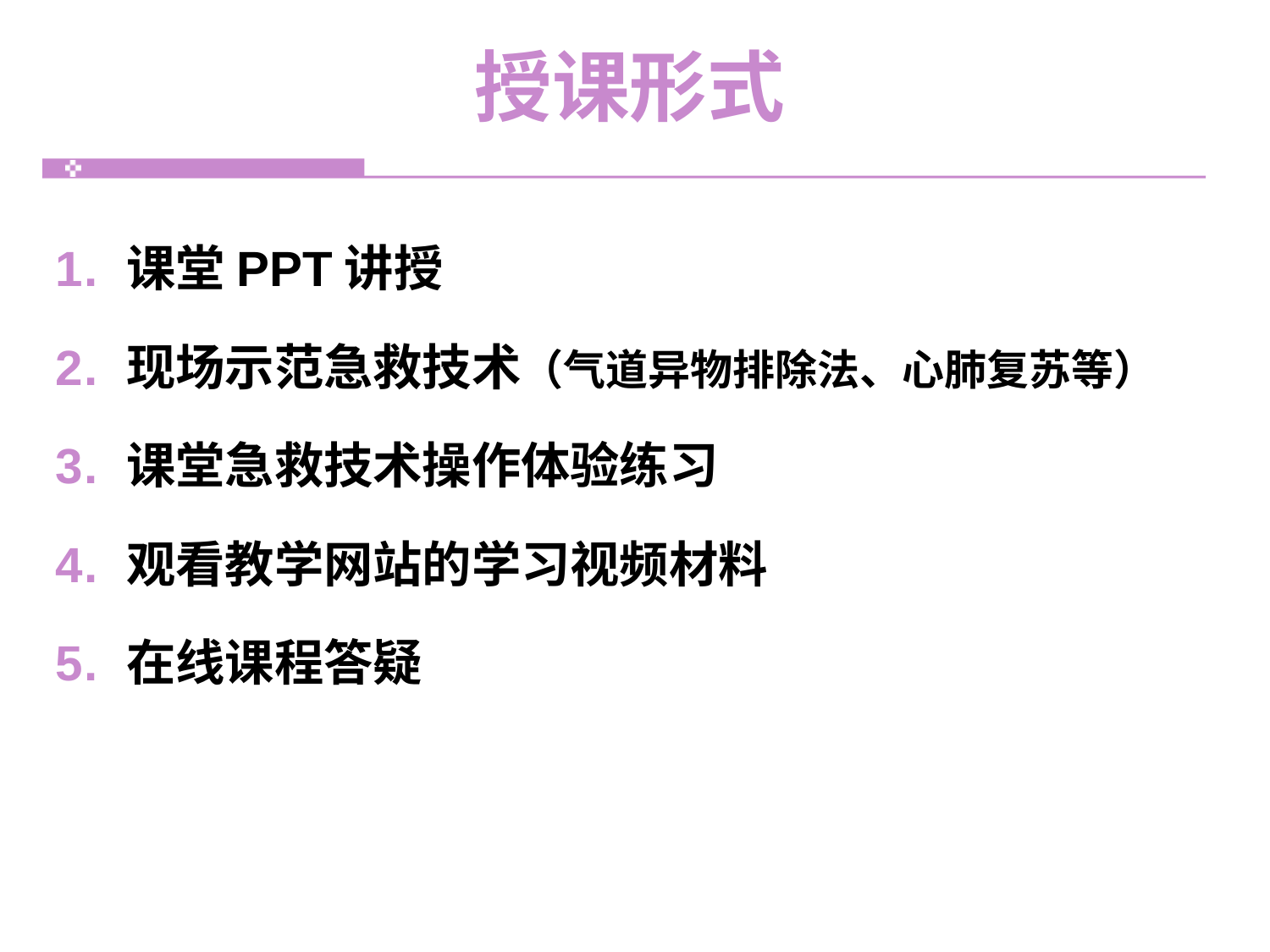

# 授课形式
课堂PPT讲授
现场示范急救技术（气道异物排除法、心肺复苏等）
课堂急救技术操作体验练习
观看教学网站的学习视频材料
在线课程答疑
4